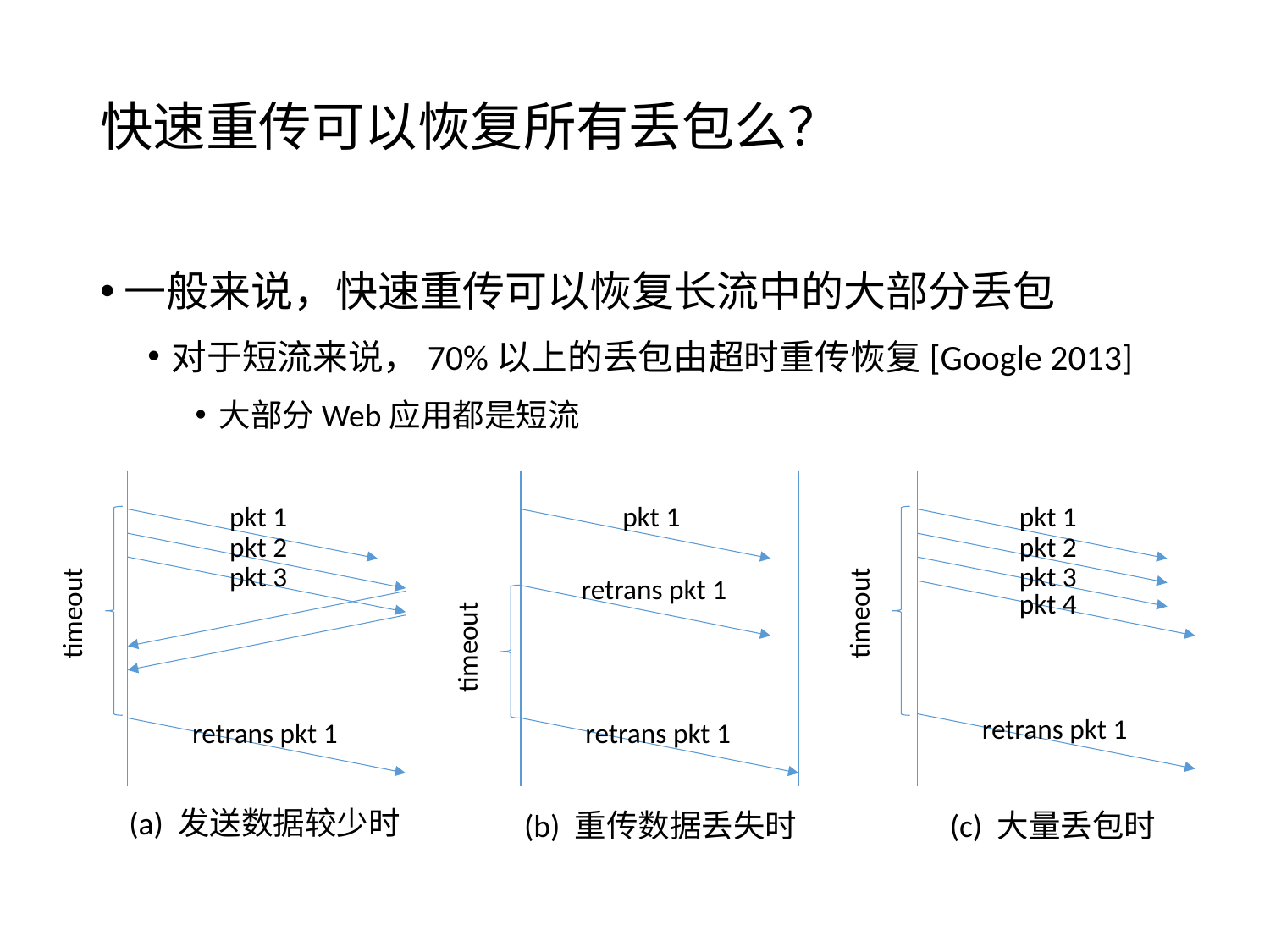

# 快速重传可以恢复所有丢包么？
一般来说，快速重传可以恢复长流中的大部分丢包
对于短流来说，70%以上的丢包由超时重传恢复[Google 2013]
大部分Web应用都是短流

pkt 1
pkt 2
pkt 3
retrans pkt 1
pkt 1
retrans pkt 1
retrans pkt 1
pkt 1
pkt 2
pkt 3
pkt 4
retrans pkt 1

timeout
timeout
timeout
(a) 发送数据较少时
(b) 重传数据丢失时
(c) 大量丢包时
41